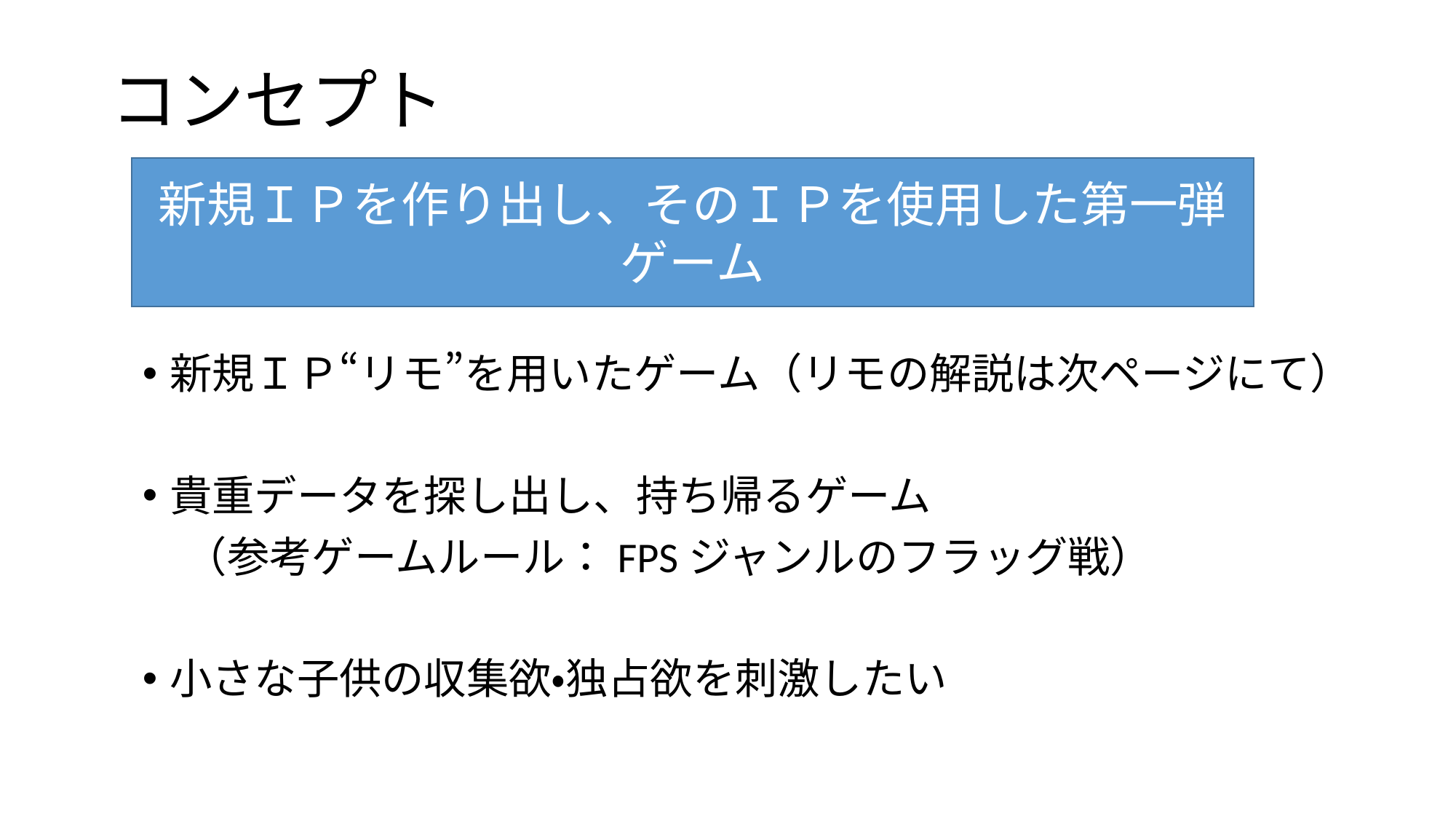

# コンセプト
新規ＩＰを作り出し、そのＩＰを使用した第一弾ゲーム
新規ＩＰ“リモ”を用いたゲーム（リモの解説は次ページにて）

貴重データを探し出し、持ち帰るゲーム
　（参考ゲームルール：FPSジャンルのフラッグ戦）

小さな子供の収集欲・独占欲を刺激したい